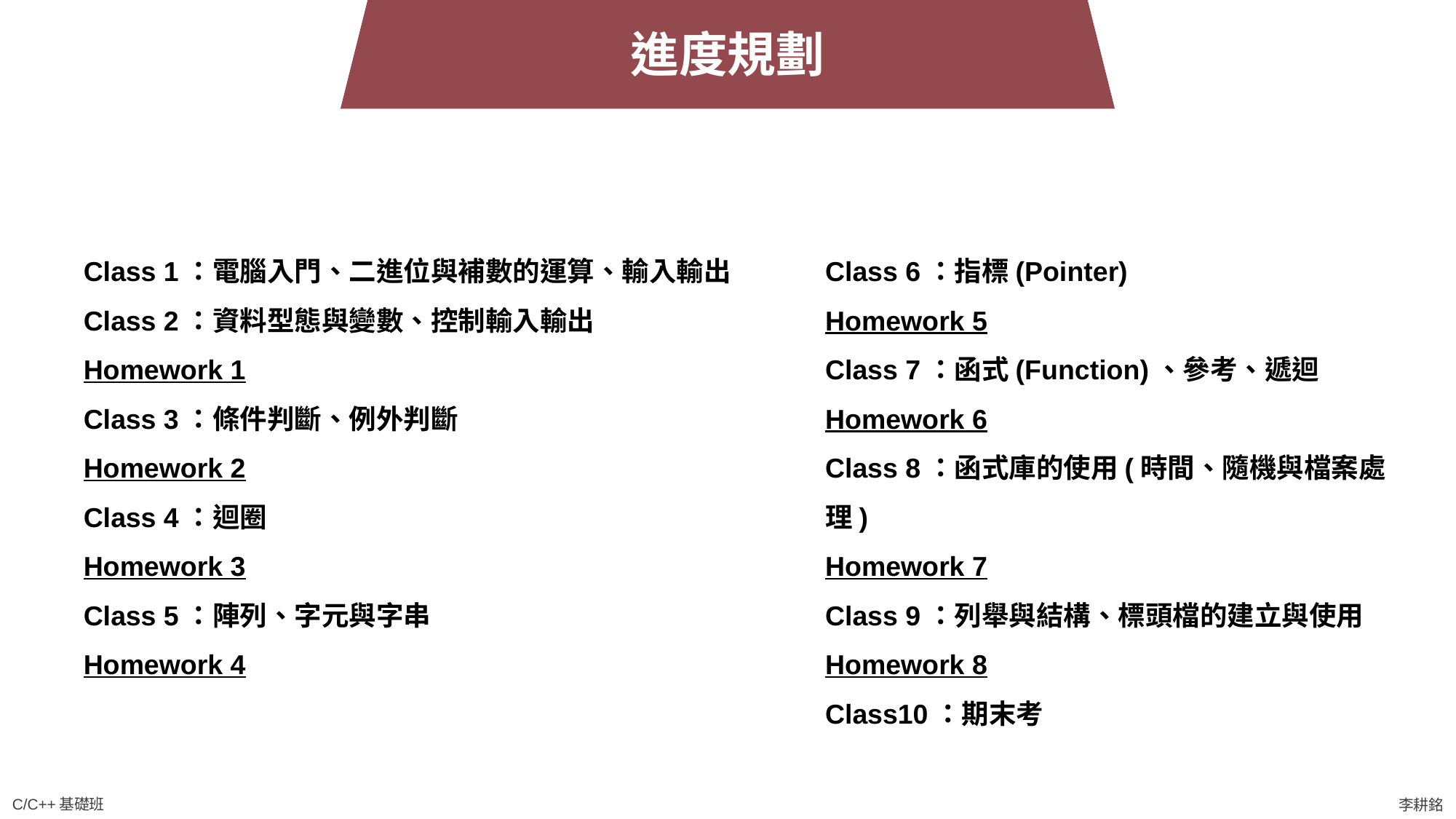

進度規劃
Class 1：電腦入門、二進位與補數的運算、輸入輸出
Class 2：資料型態與變數、控制輸入輸出
Homework 1
Class 3：條件判斷、例外判斷
Homework 2
Class 4：迴圈
Homework 3
Class 5：陣列、字元與字串
Homework 4
Class 6：指標(Pointer)
Homework 5
Class 7：函式(Function)、參考、遞迴
Homework 6
Class 8：函式庫的使用(時間、隨機與檔案處理)
Homework 7
Class 9：列舉與結構、標頭檔的建立與使用
Homework 8
Class10：期末考
C/C++基礎班
李耕銘